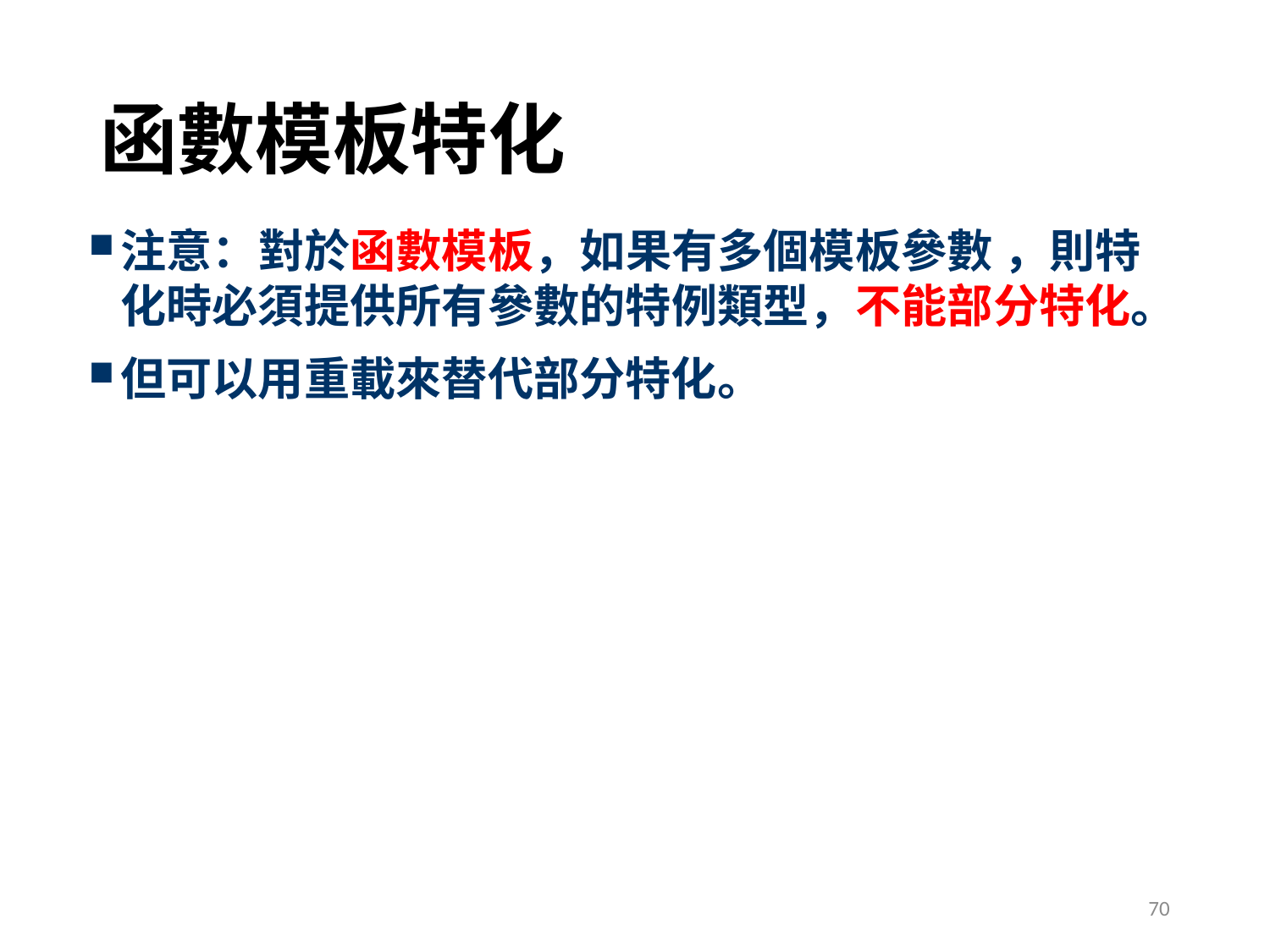

# 函數模板特化
注意：對於函數模板，如果有多個模板參數 ，則特化時必須提供所有參數的特例類型，不能部分特化。
但可以用重載來替代部分特化。

70